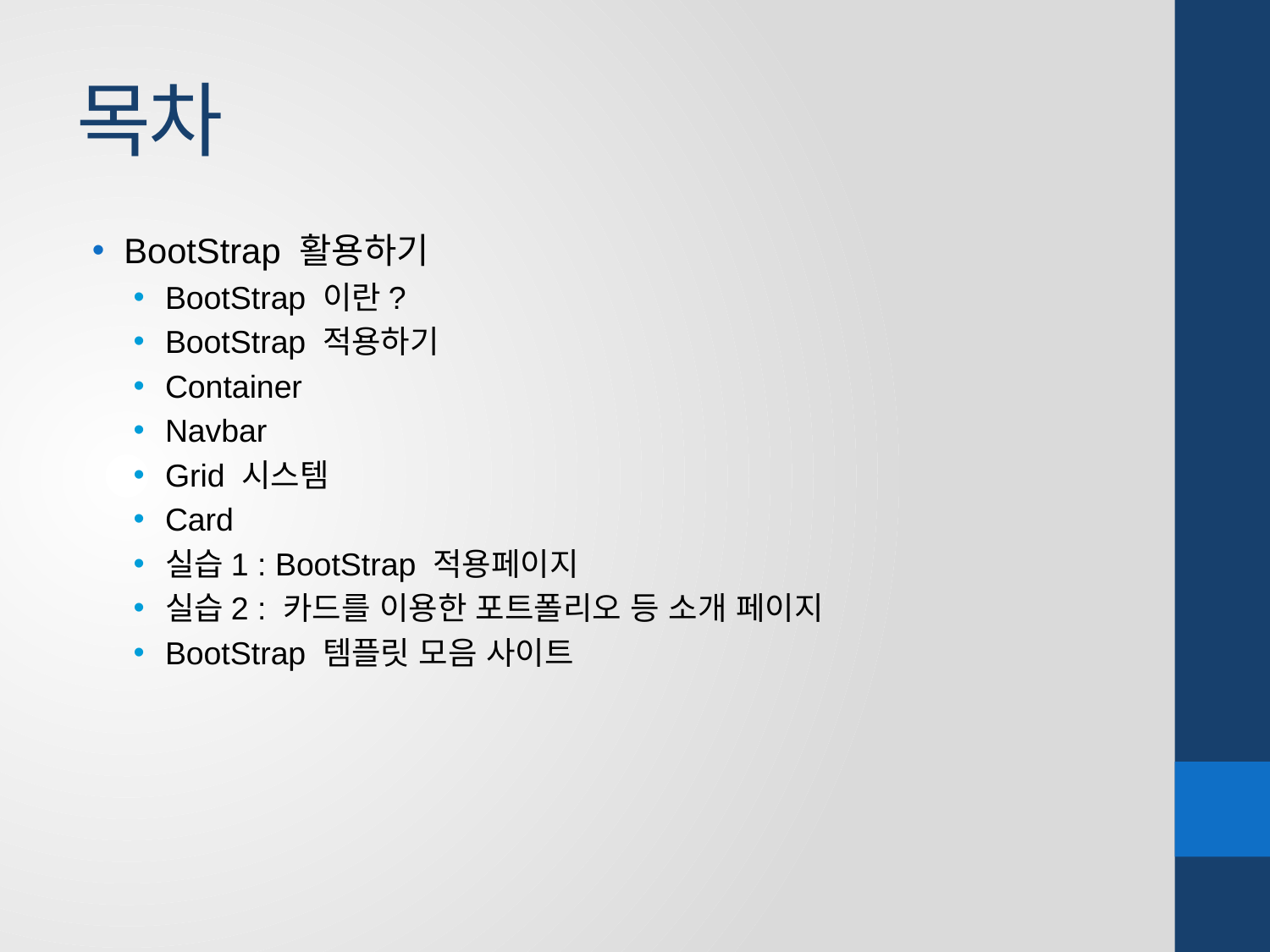

# 목차
BootStrap 활용하기
BootStrap 이란?
BootStrap 적용하기
Container
Navbar
Grid 시스템
Card
실습1 : BootStrap 적용페이지
실습2 : 카드를 이용한 포트폴리오 등 소개 페이지
BootStrap 템플릿 모음 사이트